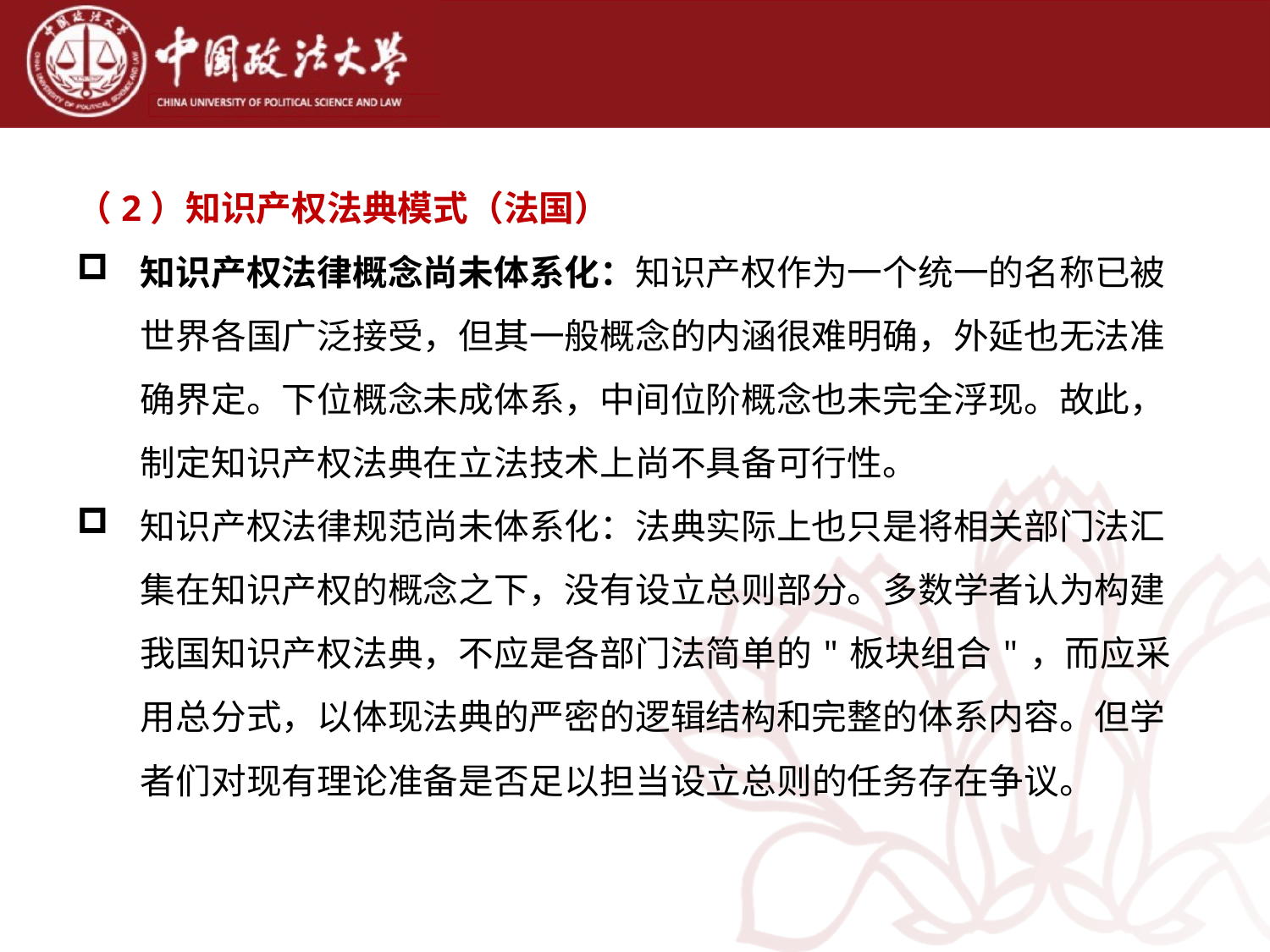

（2）知识产权法典模式（法国）
知识产权法律概念尚未体系化：知识产权作为一个统一的名称已被世界各国广泛接受，但其一般概念的内涵很难明确，外延也无法准确界定。下位概念未成体系，中间位阶概念也未完全浮现。故此，制定知识产权法典在立法技术上尚不具备可行性。
知识产权法律规范尚未体系化：法典实际上也只是将相关部门法汇集在知识产权的概念之下，没有设立总则部分。多数学者认为构建我国知识产权法典，不应是各部门法简单的"板块组合"，而应采用总分式，以体现法典的严密的逻辑结构和完整的体系内容。但学者们对现有理论准备是否足以担当设立总则的任务存在争议。